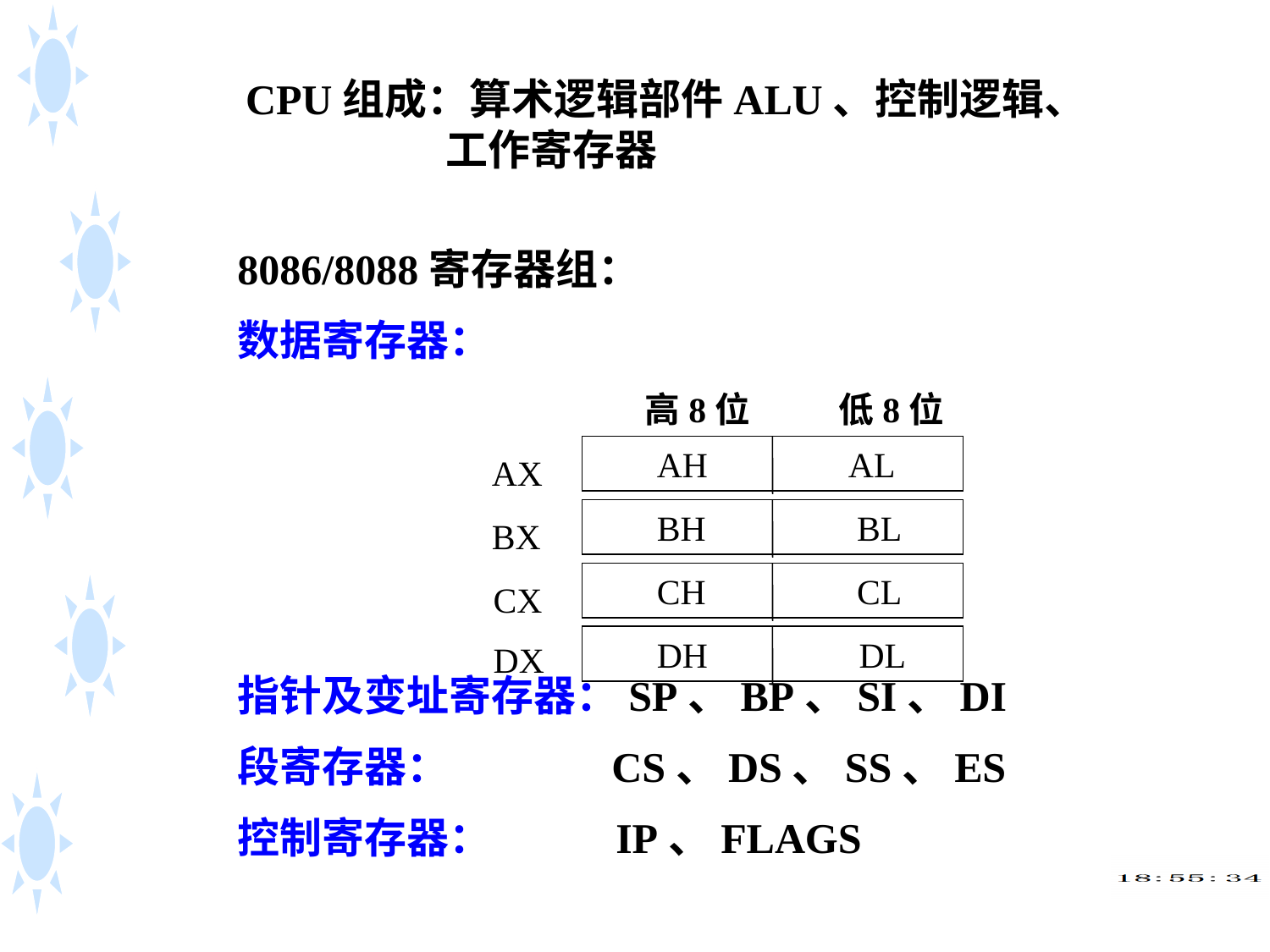

CPU组成：算术逻辑部件ALU、控制逻辑、
                    工作寄存器
8086/8088寄存器组：
数据寄存器：

指针及变址寄存器：SP、BP、SI、DI
段寄存器：                CS、DS、SS、ES
控制寄存器：            IP、FLAGS
    高8位           低8位
       AH                AL

       BH                 BL

       CH                 CL

       DH                 DL

                 AX
                 BX
                CX
                DX